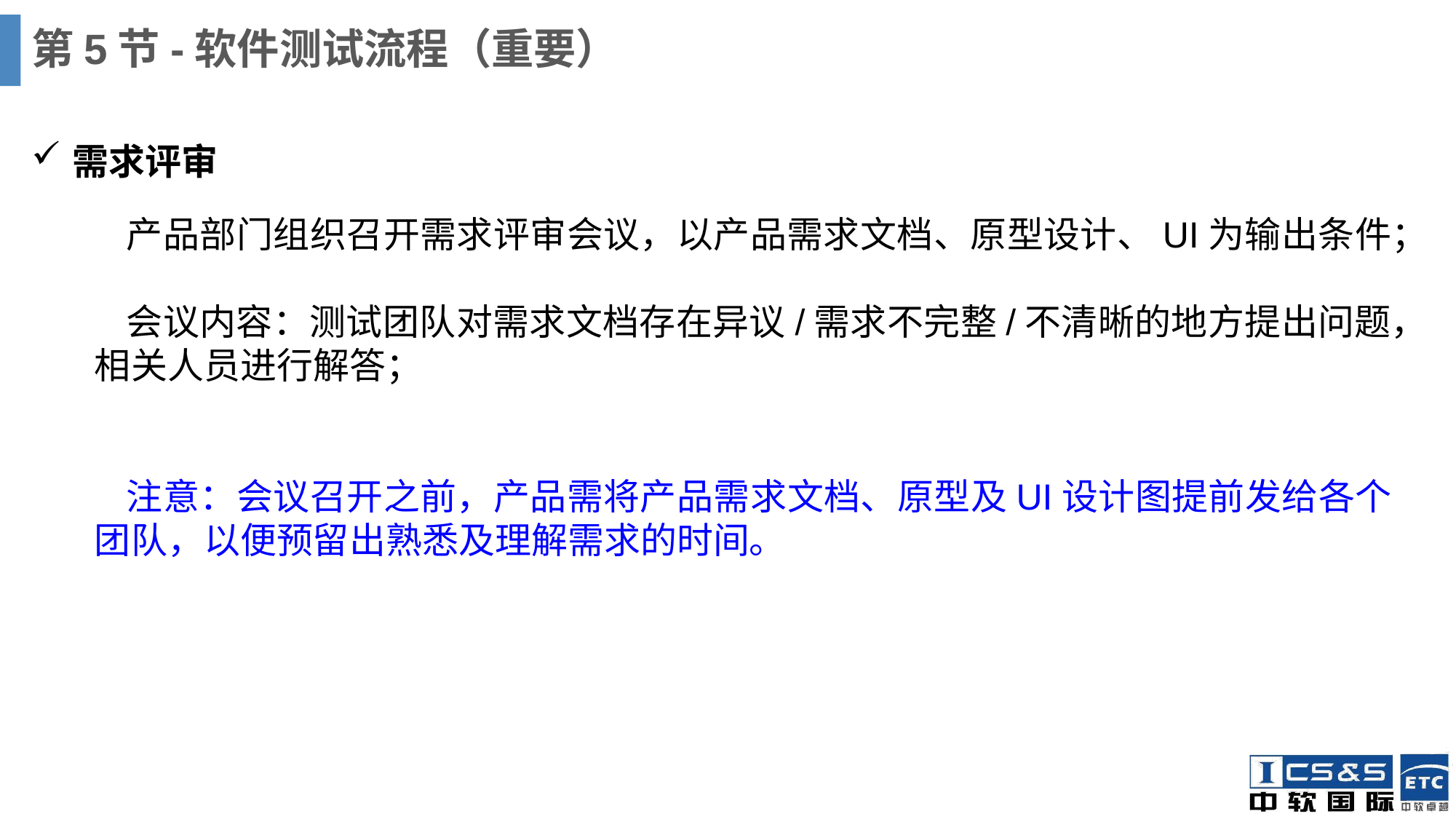

# 第5节-软件测试流程（重要）
需求评审
产品部门组织召开需求评审会议，以产品需求文档、原型设计、UI为输出条件；

会议内容：测试团队对需求文档存在异议/需求不完整/不清晰的地方提出问题，相关人员进行解答；

注意：会议召开之前，产品需将产品需求文档、原型及UI设计图提前发给各个团队，以便预留出熟悉及理解需求的时间。